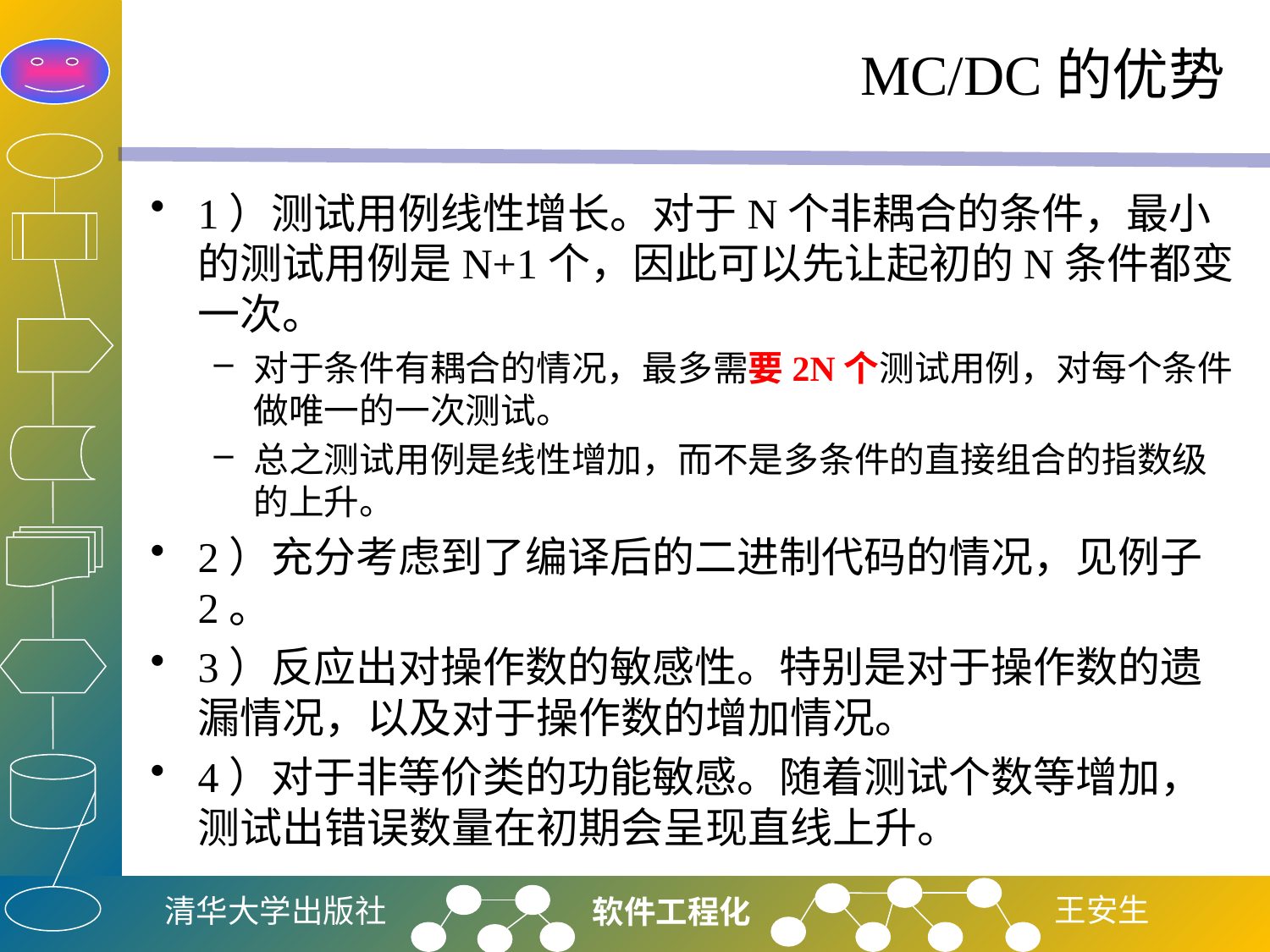

# MC/DC的优势
1）测试用例线性增长。对于N个非耦合的条件，最小的测试用例是N+1个，因此可以先让起初的N条件都变一次。
对于条件有耦合的情况，最多需要2N个测试用例，对每个条件做唯一的一次测试。
总之测试用例是线性增加，而不是多条件的直接组合的指数级的上升。
2）充分考虑到了编译后的二进制代码的情况，见例子2。
3）反应出对操作数的敏感性。特别是对于操作数的遗漏情况，以及对于操作数的增加情况。
4）对于非等价类的功能敏感。随着测试个数等增加，测试出错误数量在初期会呈现直线上升。